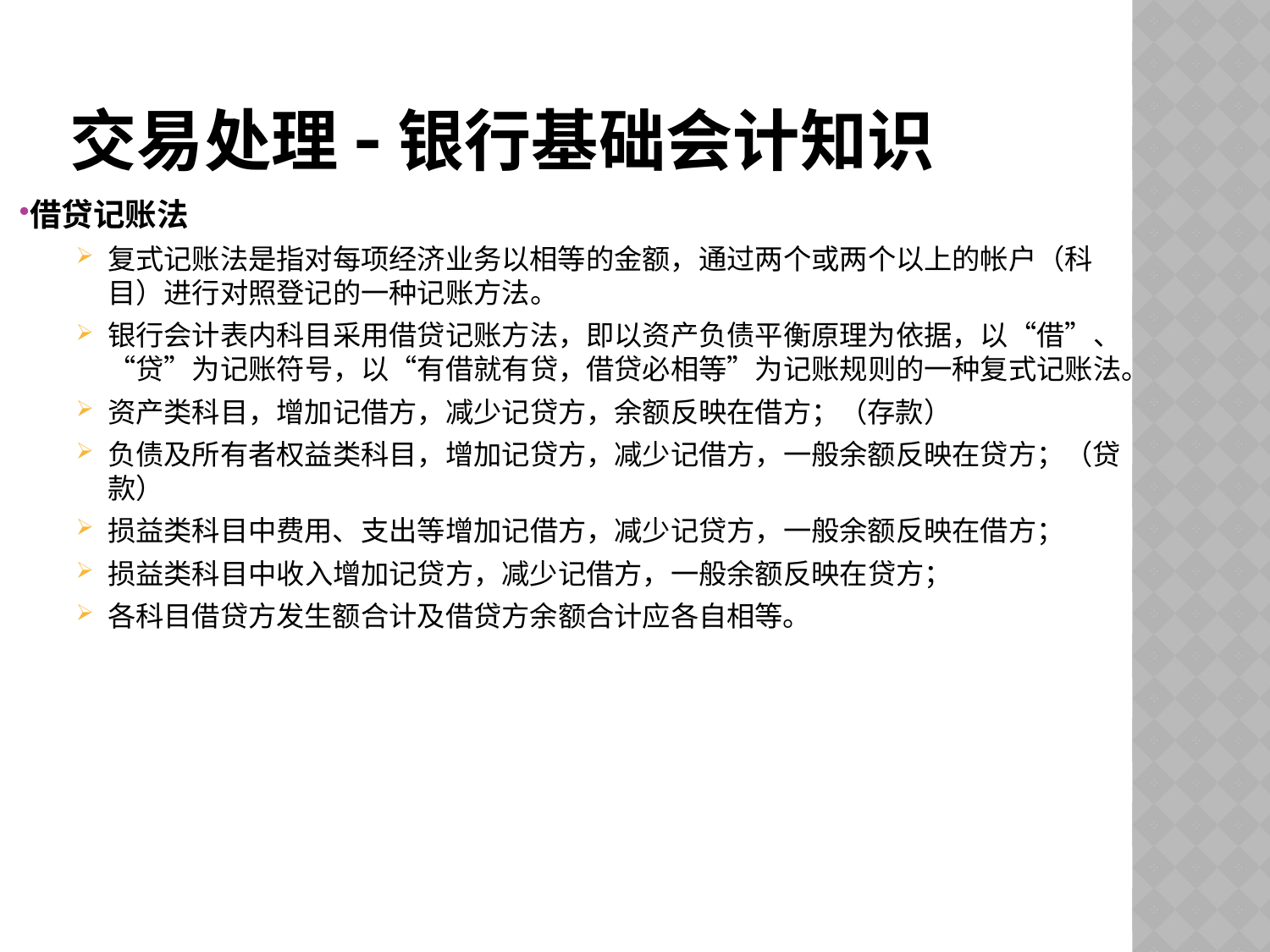

# 交易处理-银行基础会计知识
借贷记账法
复式记账法是指对每项经济业务以相等的金额，通过两个或两个以上的帐户（科目）进行对照登记的一种记账方法。
银行会计表内科目采用借贷记账方法，即以资产负债平衡原理为依据，以“借”、“贷”为记账符号，以“有借就有贷，借贷必相等”为记账规则的一种复式记账法。
资产类科目，增加记借方，减少记贷方，余额反映在借方；（存款）
负债及所有者权益类科目，增加记贷方，减少记借方，一般余额反映在贷方；（贷款）
损益类科目中费用、支出等增加记借方，减少记贷方，一般余额反映在借方；
损益类科目中收入增加记贷方，减少记借方，一般余额反映在贷方；
各科目借贷方发生额合计及借贷方余额合计应各自相等。